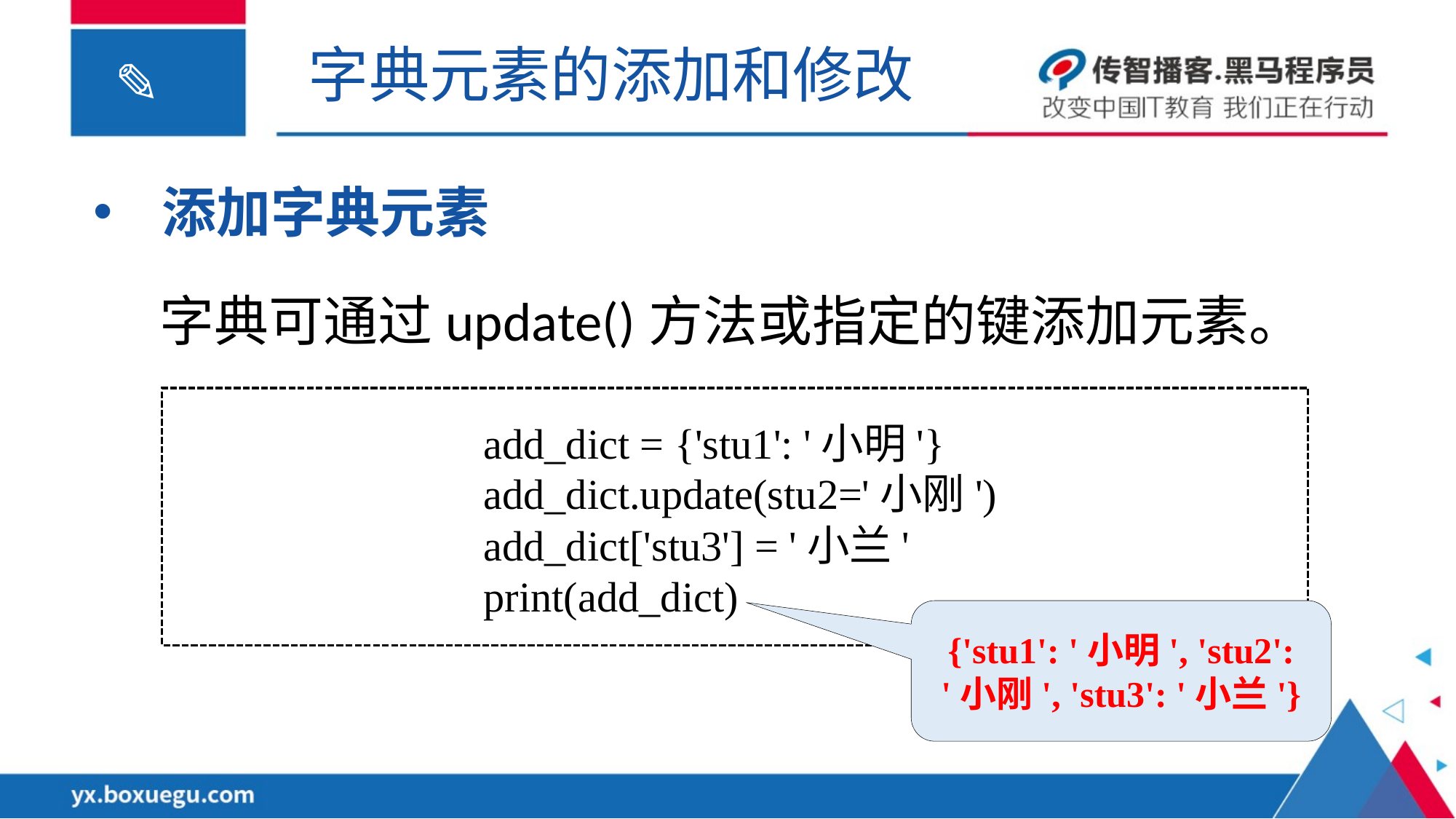

字典元素的添加和修改
添加字典元素
字典可通过update()方法或指定的键添加元素。

add_dict = {'stu1': '小明'}
add_dict.update(stu2='小刚')
add_dict['stu3'] = '小兰'
print(add_dict)
{'stu1': '小明', 'stu2': '小刚', 'stu3': '小兰'}